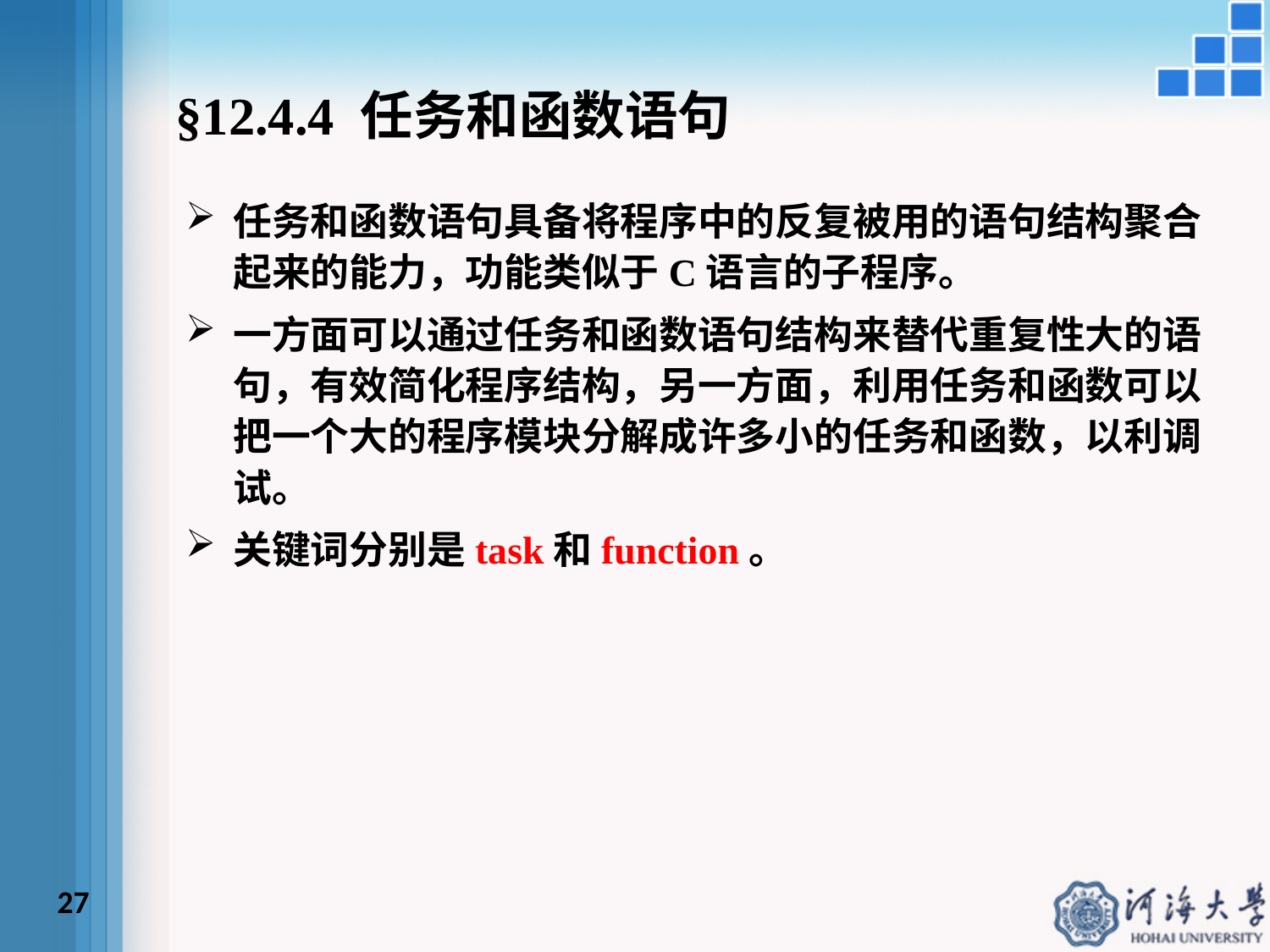

§12.4.4 任务和函数语句
任务和函数语句具备将程序中的反复被用的语句结构聚合起来的能力，功能类似于C语言的子程序。
一方面可以通过任务和函数语句结构来替代重复性大的语句，有效简化程序结构，另一方面，利用任务和函数可以把一个大的程序模块分解成许多小的任务和函数，以利调试。
关键词分别是task和function。
27